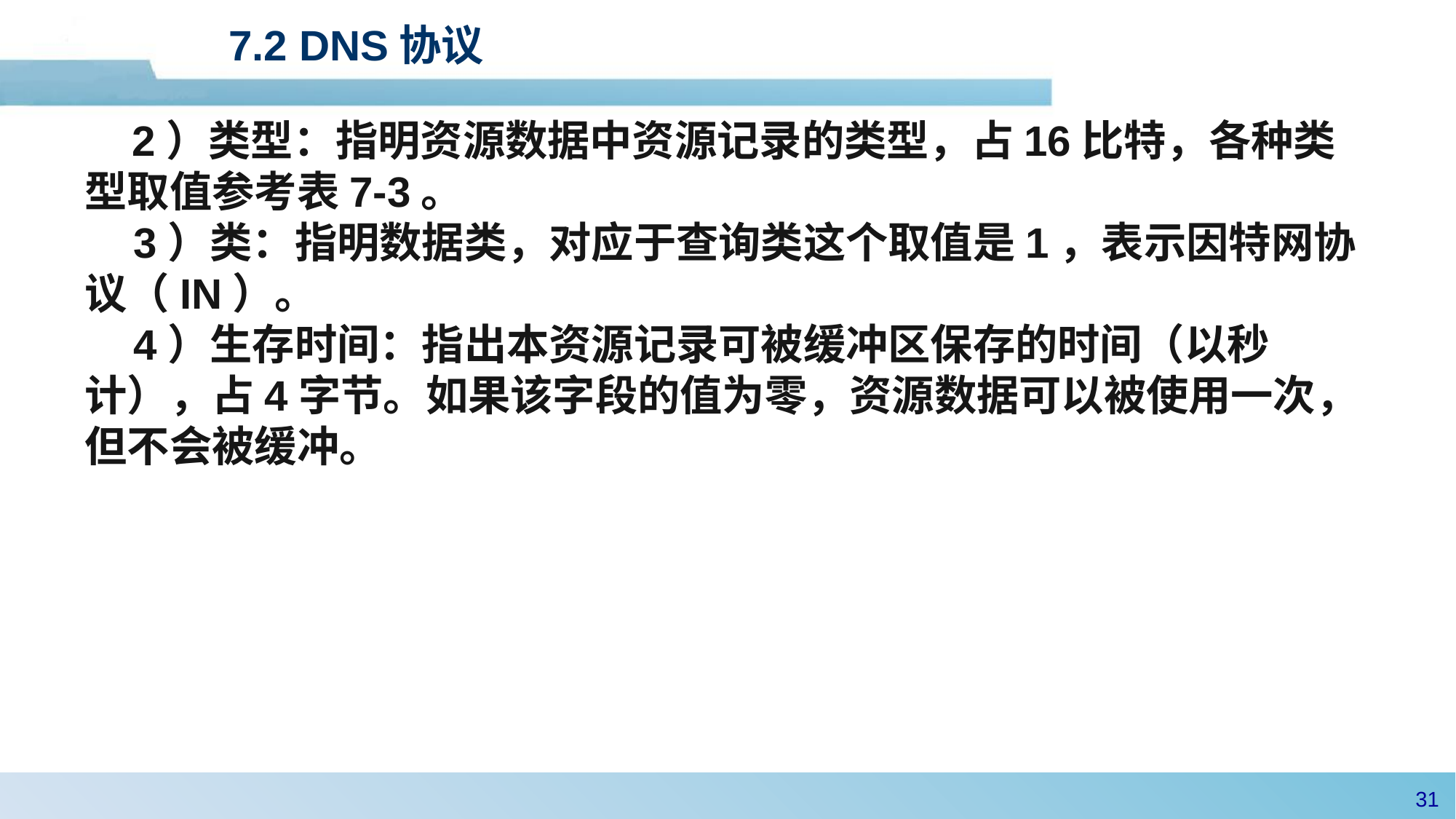

# 7.2 DNS协议
    2）类型：指明资源数据中资源记录的类型，占16比特，各种类型取值参考表7-3。
    3）类：指明数据类，对应于查询类这个取值是1，表示因特网协议（IN）。
    4）生存时间：指出本资源记录可被缓冲区保存的时间（以秒计），占4字节。如果该字段的值为零，资源数据可以被使用一次，但不会被缓冲。
31